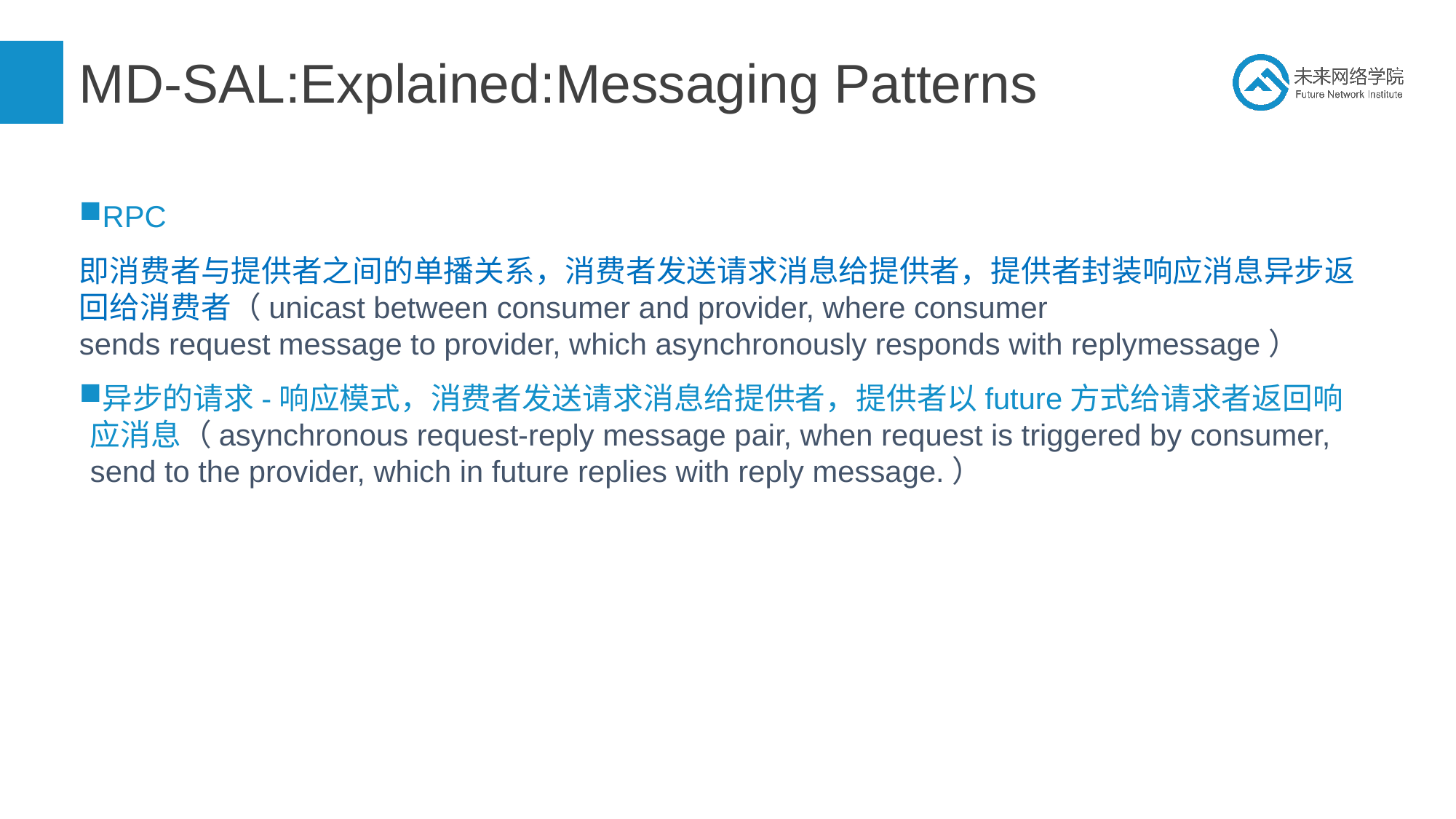

# MD-SAL:Explained:Messaging Patterns
RPC
即消费者与提供者之间的单播关系，消费者发送请求消息给提供者，提供者封装响应消息异步返回给消费者（unicast between consumer and provider, where consumer sends request message to provider, which asynchronously responds with replymessage）
异步的请求-响应模式，消费者发送请求消息给提供者，提供者以future方式给请求者返回响应消息（asynchronous request-reply message pair, when request is triggered by consumer, send to the provider, which in future replies with reply message.）